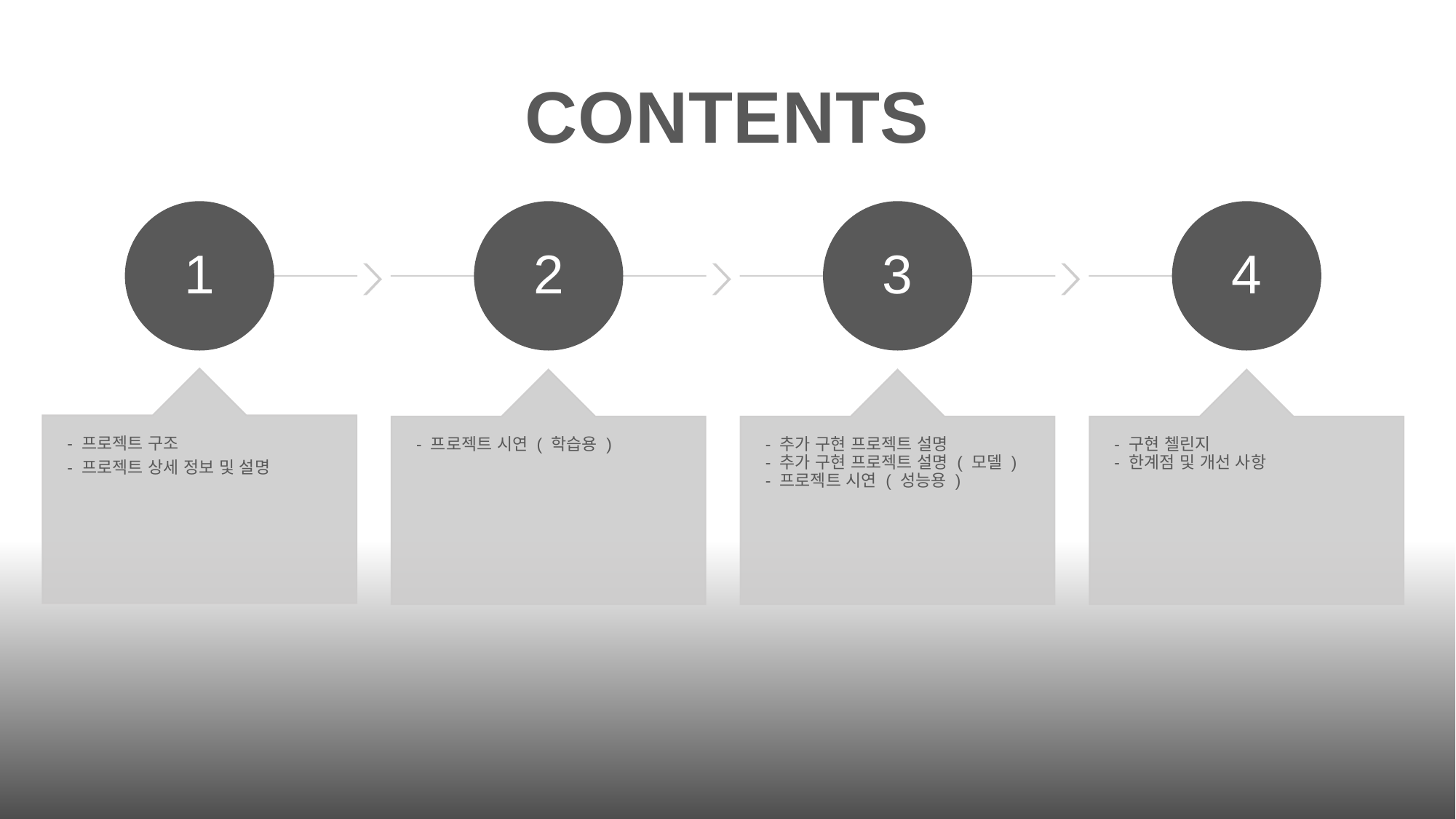

# CONTENTS

1
- 프로젝트 구조
- 프로젝트 상세 정보 및 설명
2
- 프로젝트 시연 ( 학습용 )
3
- 추가 구현 프로젝트 설명
- 추가 구현 프로젝트 설명 ( 모델 )
- 프로젝트 시연 ( 성능용 )
4
- 구현 첼린지
- 한계점 및 개선 사항